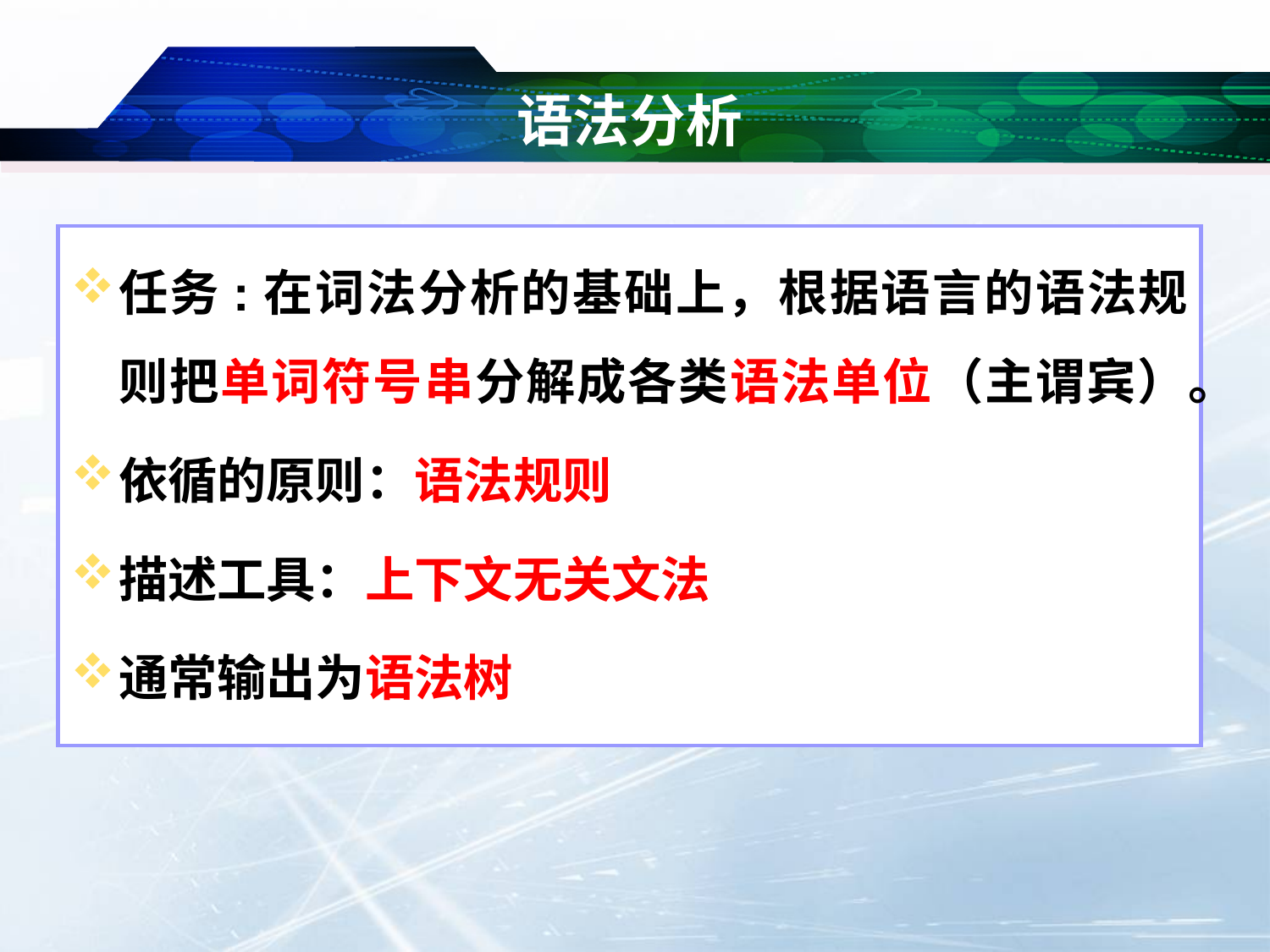

# 语法分析
任务:在词法分析的基础上，根据语言的语法规则把单词符号串分解成各类语法单位（主谓宾）。
依循的原则：语法规则
描述工具：上下文无关文法
通常输出为语法树